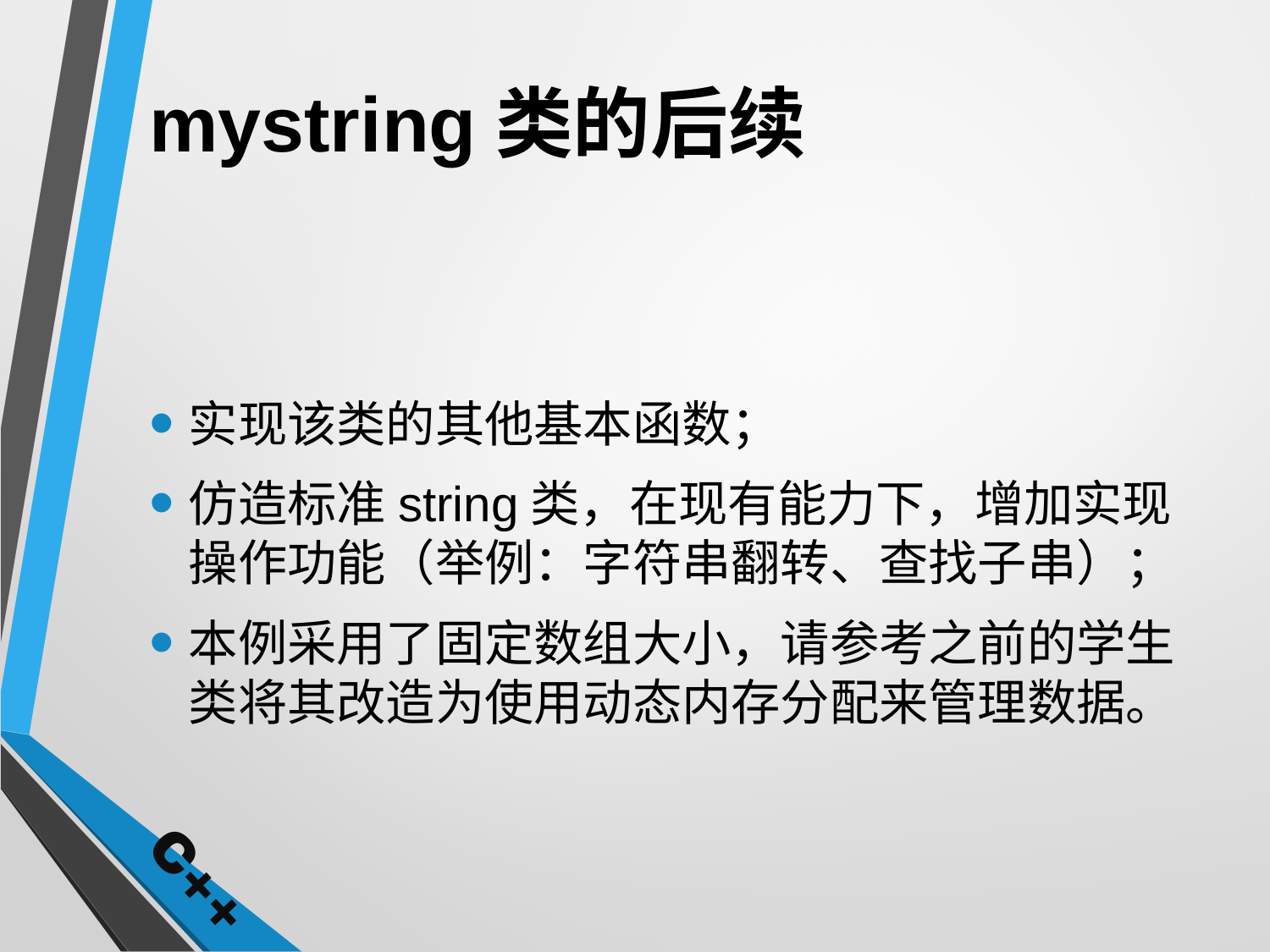

# mystring类的后续
实现该类的其他基本函数；
仿造标准string类，在现有能力下，增加实现操作功能（举例：字符串翻转、查找子串）；
本例采用了固定数组大小，请参考之前的学生类将其改造为使用动态内存分配来管理数据。